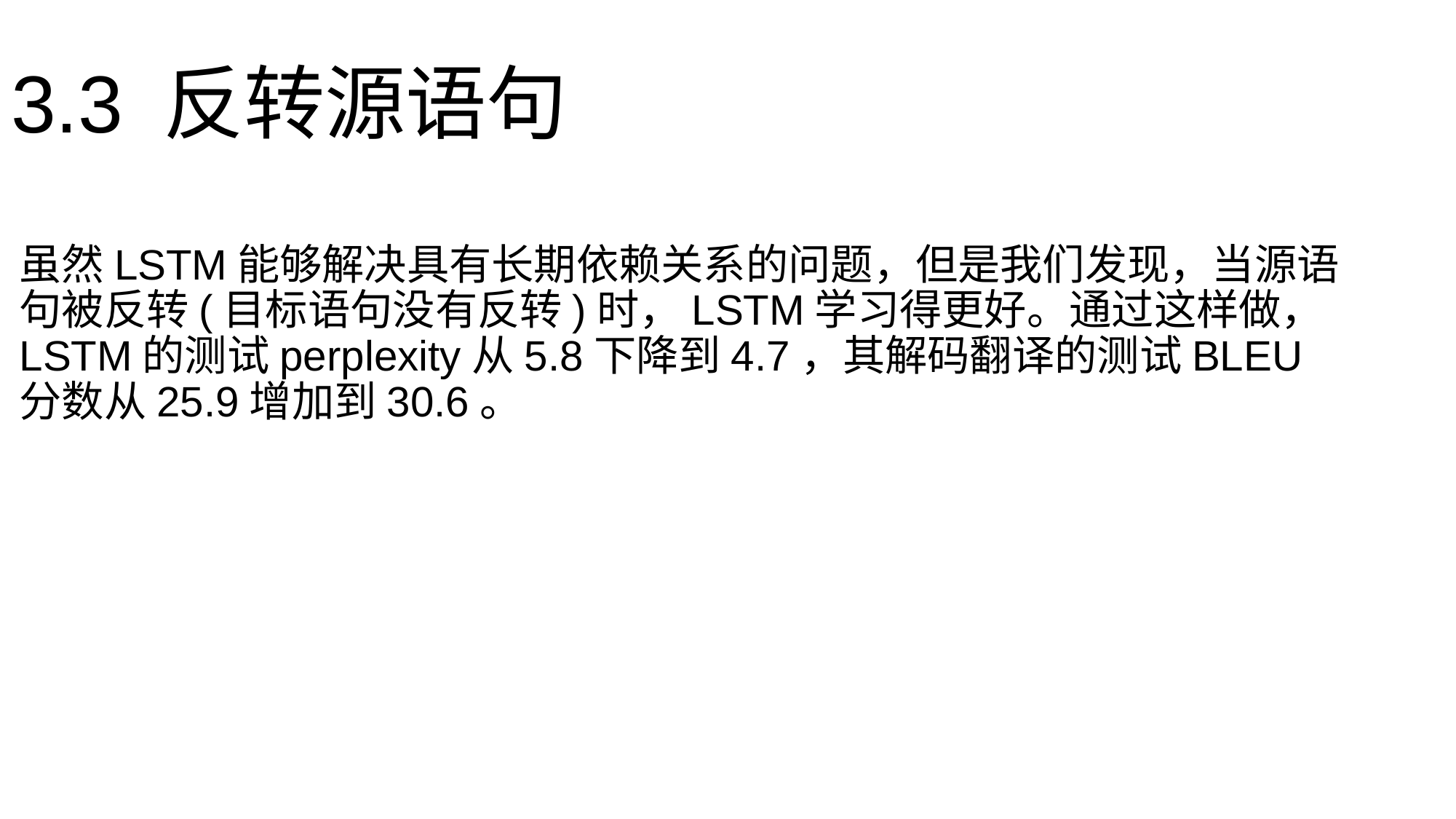

# 3.3 反转源语句
虽然LSTM能够解决具有长期依赖关系的问题，但是我们发现，当源语句被反转(目标语句没有反转)时，LSTM学习得更好。通过这样做，LSTM的测试perplexity从5.8下降到4.7，其解码翻译的测试BLEU分数从25.9增加到30.6。